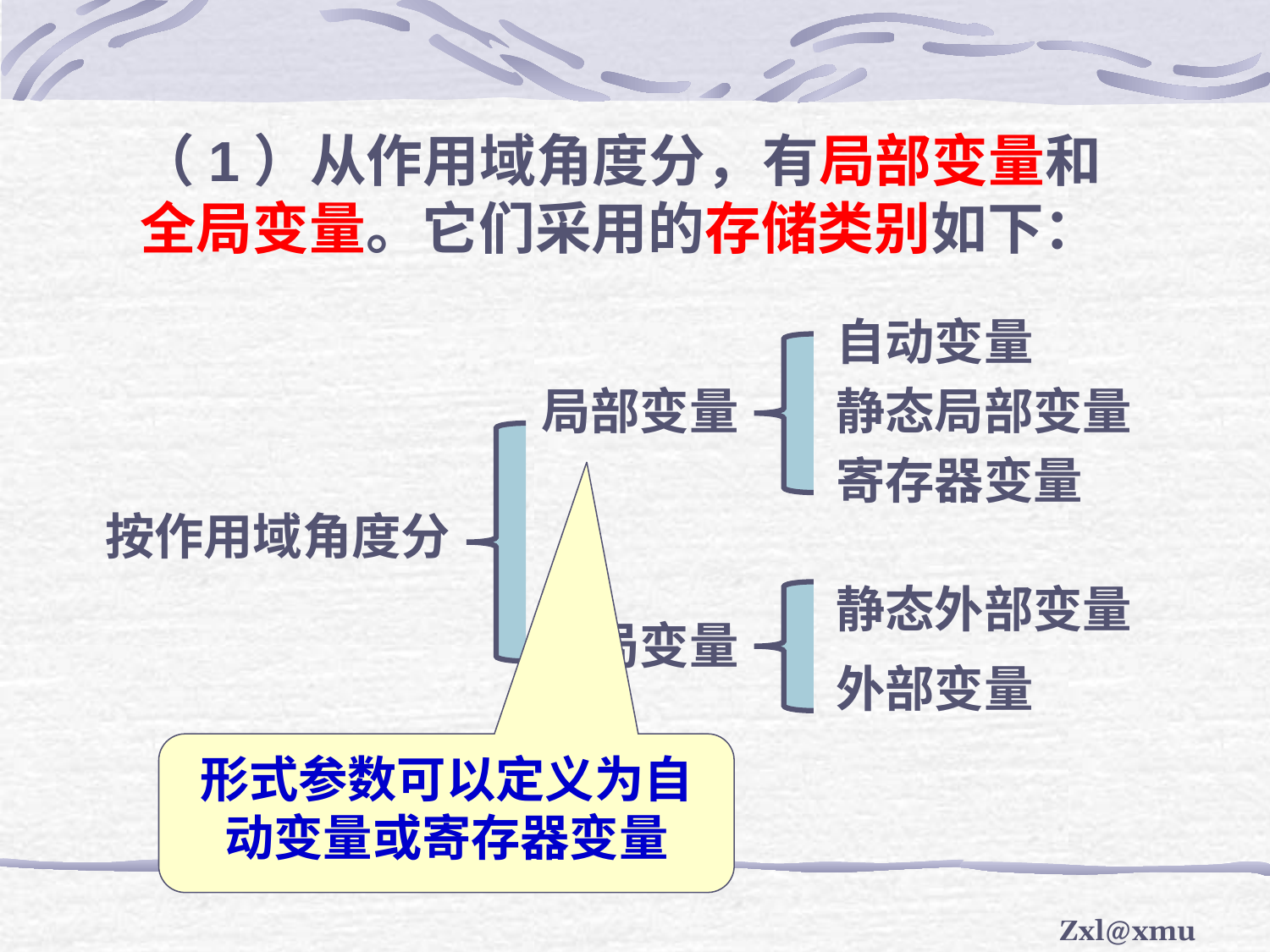

（1）从作用域角度分，有局部变量和全局变量。它们采用的存储类别如下：
自动变量

局部变量
静态局部变量

寄存器变量
按作用域角度分
静态外部变量

全局变量
外部变量
形式参数可以定义为自动变量或寄存器变量